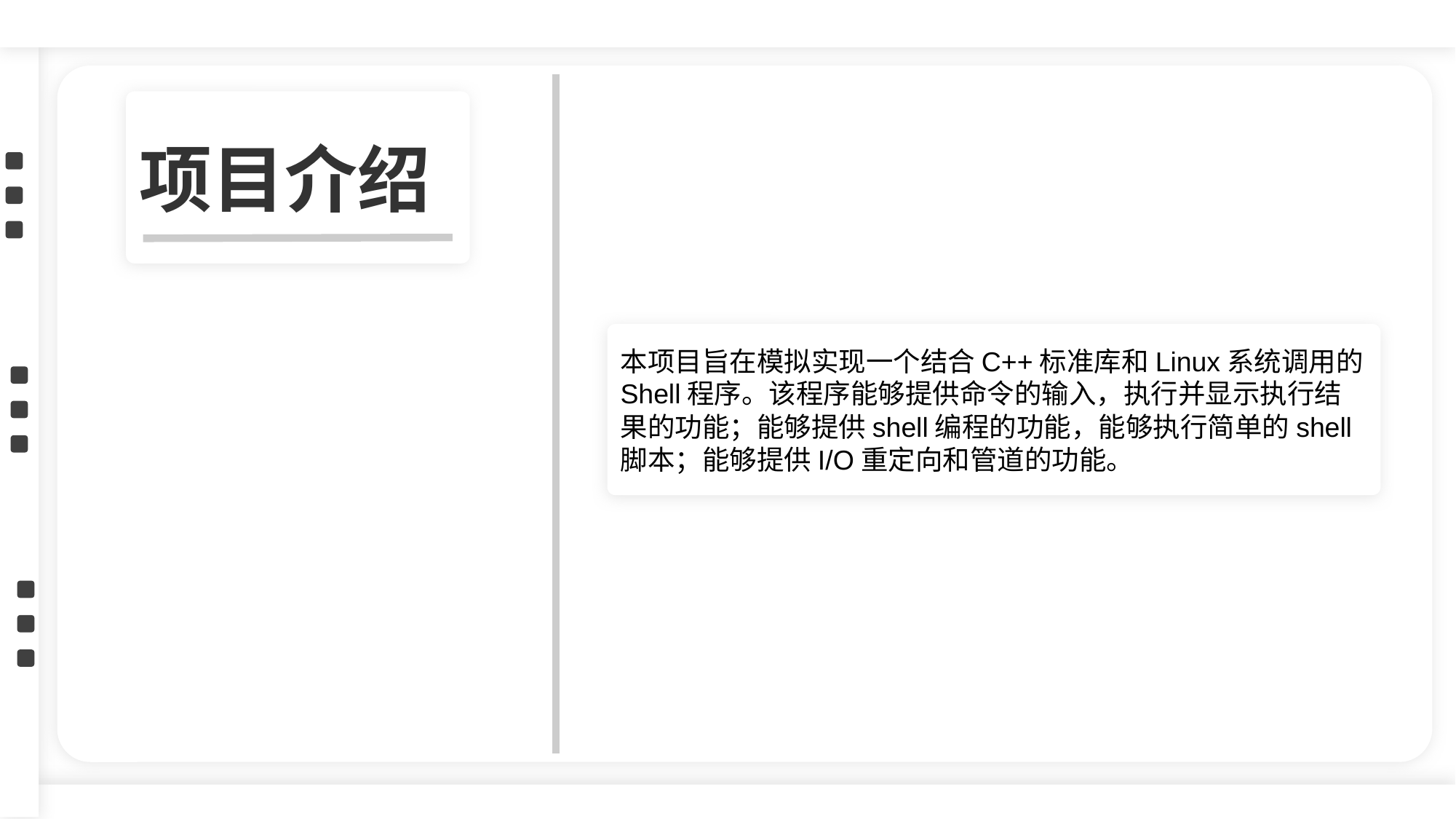

51
项目介绍

本项目旨在模拟实现一个结合C++标准库和Linux系统调用的Shell程序。该程序能够提供命令的输入，执行并显示执行结果的功能；能够提供shell编程的功能，能够执行简单的shell脚本；能够提供I/O重定向和管道的功能。